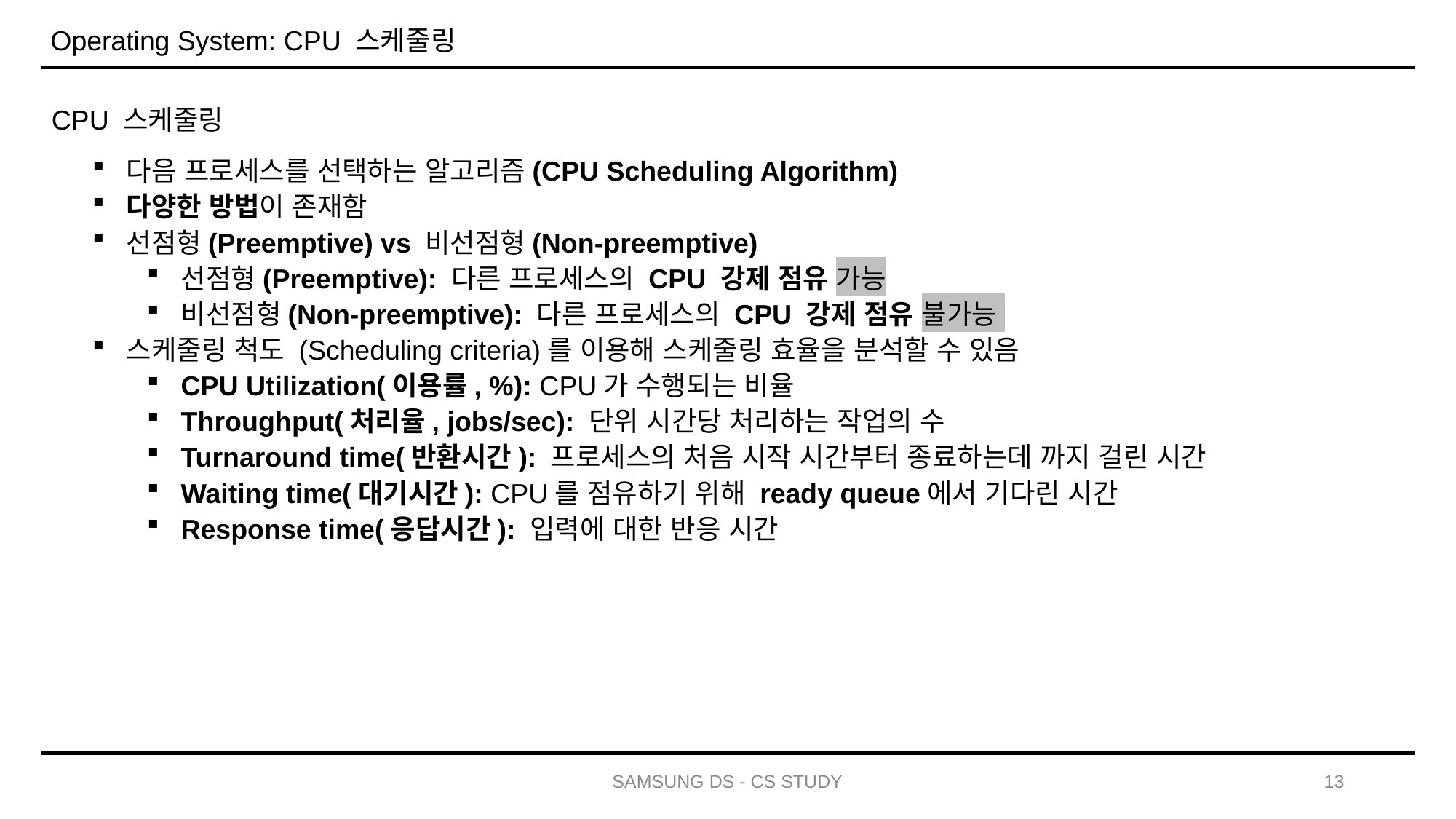

Operating System: CPU 스케줄링
CPU 스케줄링
다음 프로세스를 선택하는 알고리즘(CPU Scheduling Algorithm)
다양한 방법이 존재함
선점형(Preemptive) vs 비선점형(Non-preemptive)
선점형(Preemptive): 다른 프로세스의 CPU 강제 점유 가능
비선점형(Non-preemptive): 다른 프로세스의 CPU 강제 점유 불가능
스케줄링 척도 (Scheduling criteria)를 이용해 스케줄링 효율을 분석할 수 있음
CPU Utilization(이용률, %): CPU가 수행되는 비율
Throughput(처리율, jobs/sec): 단위 시간당 처리하는 작업의 수
Turnaround time(반환시간): 프로세스의 처음 시작 시간부터 종료하는데 까지 걸린 시간
Waiting time(대기시간): CPU를 점유하기 위해 ready queue에서 기다린 시간
Response time(응답시간): 입력에 대한 반응 시간
SAMSUNG DS - CS STUDY
13